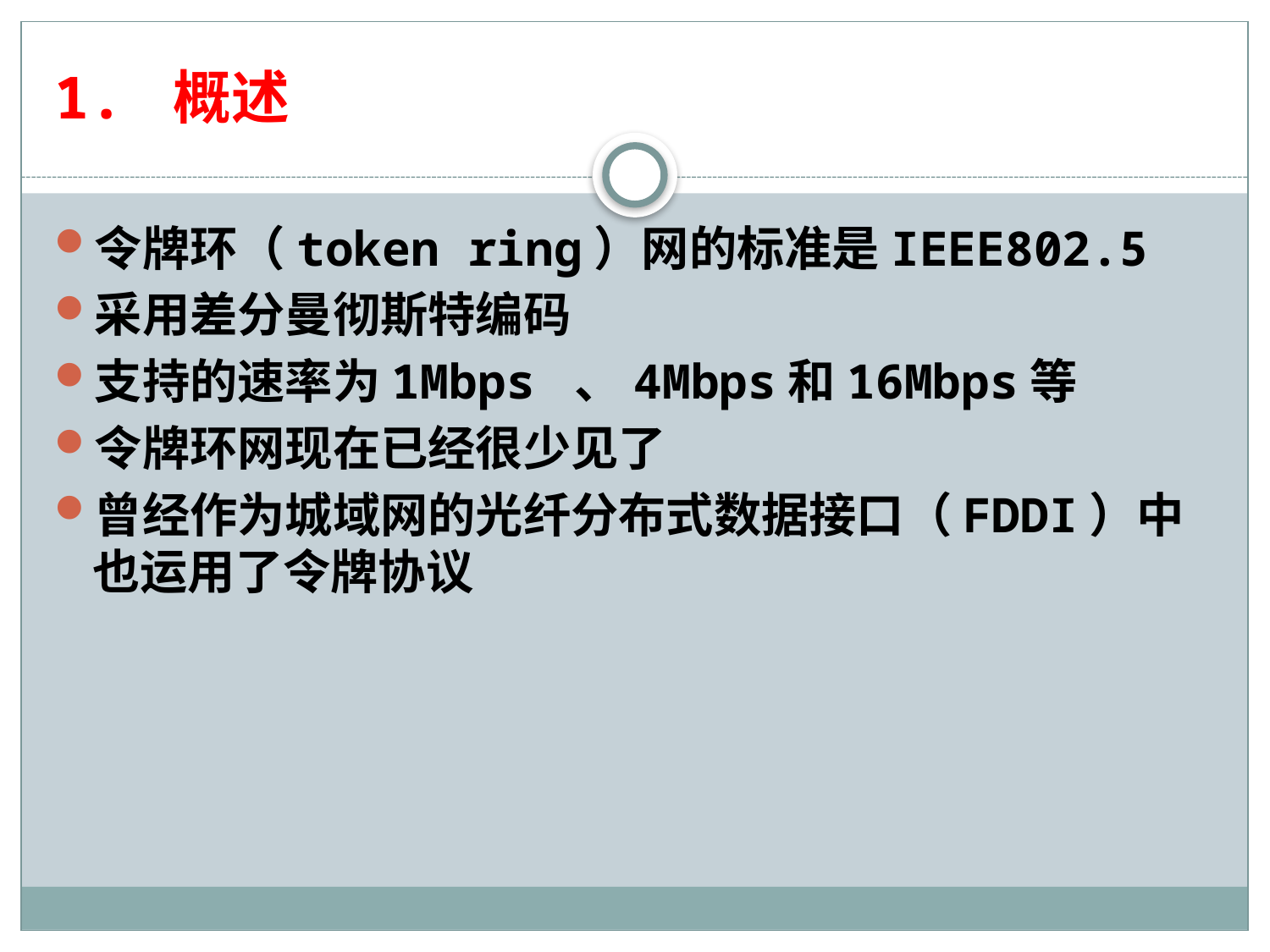

# 1. 概述
令牌环（token ring）网的标准是IEEE802.5
采用差分曼彻斯特编码
支持的速率为1Mbps 、4Mbps和16Mbps等
令牌环网现在已经很少见了
曾经作为城域网的光纤分布式数据接口（FDDI）中也运用了令牌协议